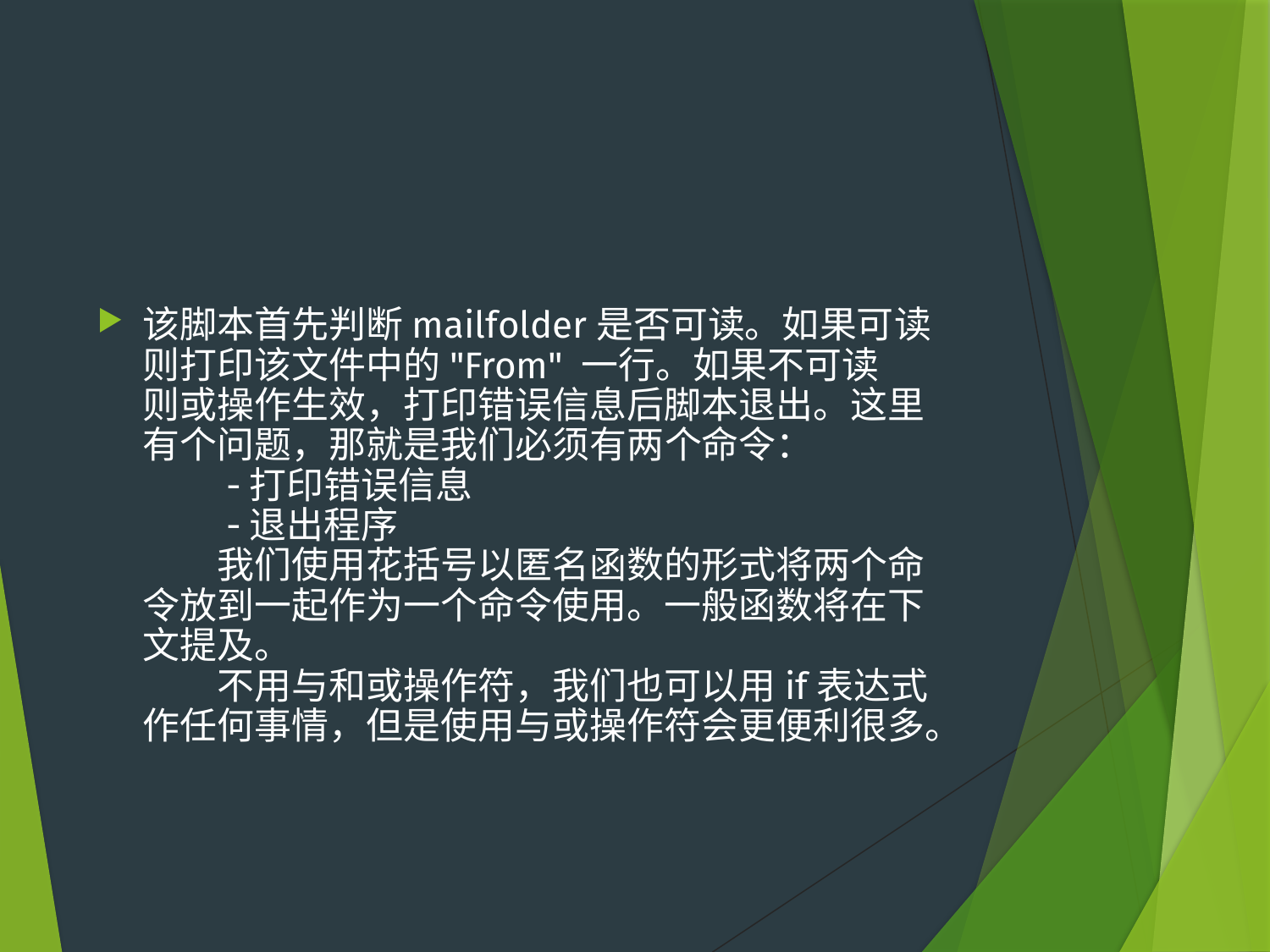

#
该脚本首先判断mailfolder是否可读。如果可读则打印该文件中的"From" 一行。如果不可读
则或操作生效，打印错误信息后脚本退出。这里有个问题，那就是我们必须有两个命令：
　　-打印错误信息
　　-退出程序
　　我们使用花括号以匿名函数的形式将两个命令放到一起作为一个命令使用。一般函数将在下文提及。
　　不用与和或操作符，我们也可以用if表达式作任何事情，但是使用与或操作符会更便利很多。